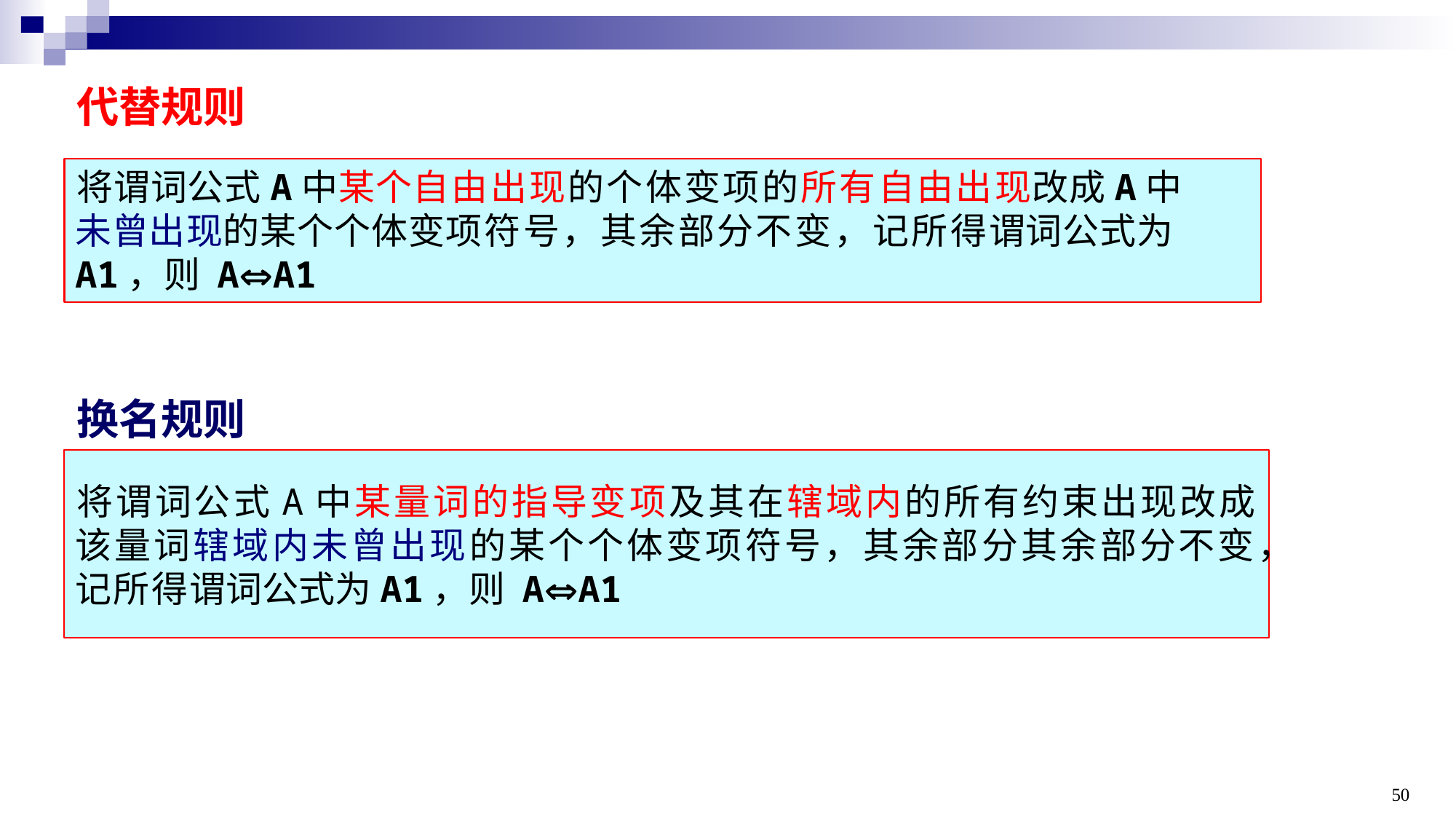

代替规则

将谓词公式A中某个自由出现的个体变项的所有自由出现改成A中未曾出现的某个个体变项符号，其余部分不变，记所得谓词公式为A1，则 A⇔A1
换名规则

将谓词公式A中某量词的指导变项及其在辖域内的所有约束出现改成该量词辖域内未曾出现的某个个体变项符号，其余部分其余部分不变，记所得谓词公式为A1，则 A⇔A1
50